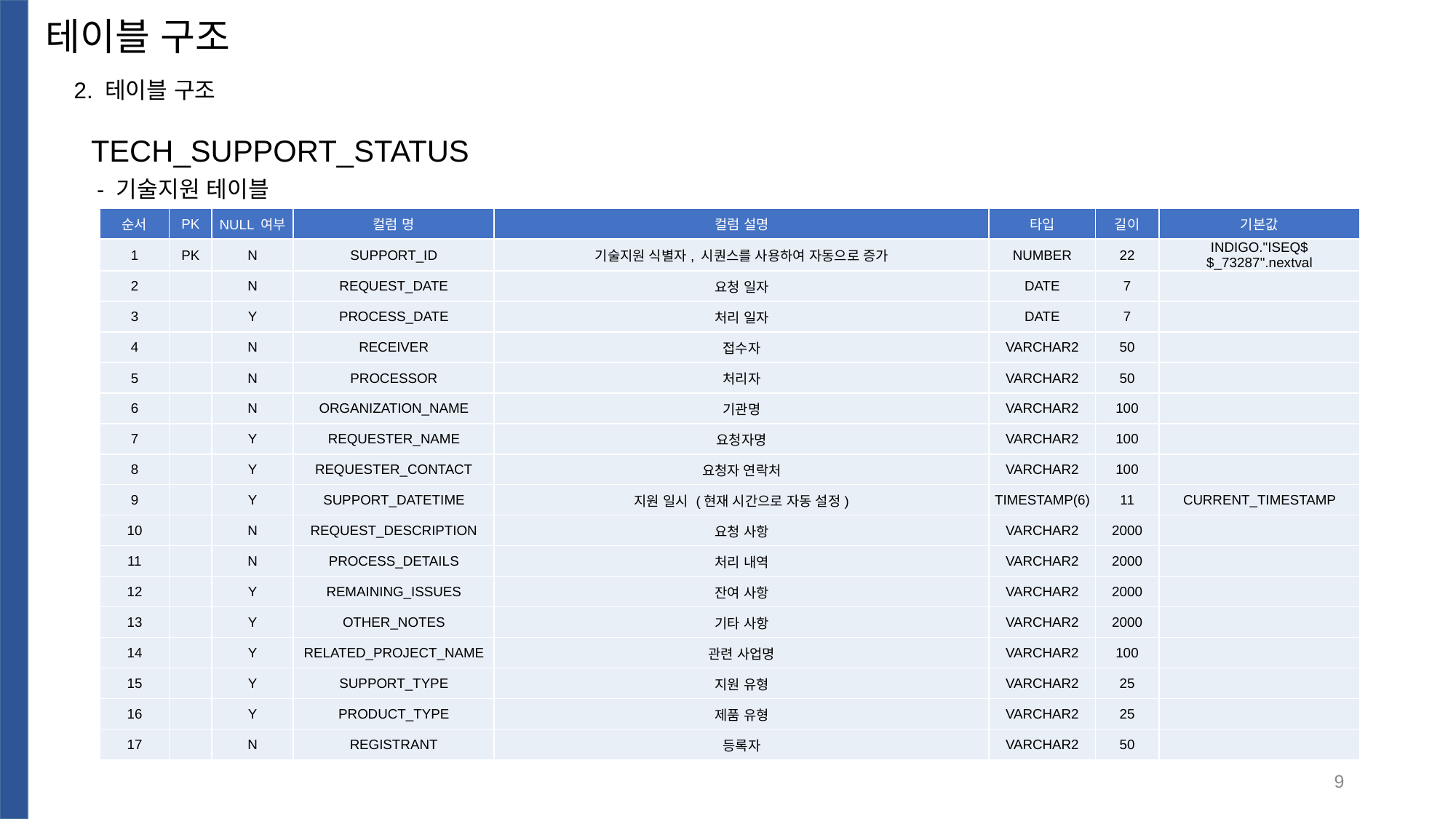

# 테이블 구조
2. 테이블 구조
TECH_SUPPORT_STATUS
- 기술지원 테이블
| 순서 | PK | NULL 여부 | 컬럼 명 | 컬럼 설명 | 타입 | 길이 | 기본값 |
| --- | --- | --- | --- | --- | --- | --- | --- |
| 1 | PK | N | SUPPORT\_ID | 기술지원 식별자, 시퀀스를 사용하여 자동으로 증가 | NUMBER | 22 | INDIGO."ISEQ$$\_73287".nextval |
| 2 |  | N | REQUEST\_DATE | 요청 일자 | DATE | 7 |  |
| 3 |  | Y | PROCESS\_DATE | 처리 일자 | DATE | 7 |  |
| 4 |  | N | RECEIVER | 접수자 | VARCHAR2 | 50 |  |
| 5 |  | N | PROCESSOR | 처리자 | VARCHAR2 | 50 |  |
| 6 |  | N | ORGANIZATION\_NAME | 기관명 | VARCHAR2 | 100 |  |
| 7 |  | Y | REQUESTER\_NAME | 요청자명 | VARCHAR2 | 100 |  |
| 8 |  | Y | REQUESTER\_CONTACT | 요청자 연락처 | VARCHAR2 | 100 |  |
| 9 |  | Y | SUPPORT\_DATETIME | 지원 일시 (현재 시간으로 자동 설정) | TIMESTAMP(6) | 11 | CURRENT\_TIMESTAMP |
| 10 |  | N | REQUEST\_DESCRIPTION | 요청 사항 | VARCHAR2 | 2000 |  |
| 11 |  | N | PROCESS\_DETAILS | 처리 내역 | VARCHAR2 | 2000 |  |
| 12 |  | Y | REMAINING\_ISSUES | 잔여 사항 | VARCHAR2 | 2000 |  |
| 13 |  | Y | OTHER\_NOTES | 기타 사항 | VARCHAR2 | 2000 |  |
| 14 |  | Y | RELATED\_PROJECT\_NAME | 관련 사업명 | VARCHAR2 | 100 |  |
| 15 |  | Y | SUPPORT\_TYPE | 지원 유형 | VARCHAR2 | 25 |  |
| 16 |  | Y | PRODUCT\_TYPE | 제품 유형 | VARCHAR2 | 25 |  |
| 17 |  | N | REGISTRANT | 등록자 | VARCHAR2 | 50 |  |
9